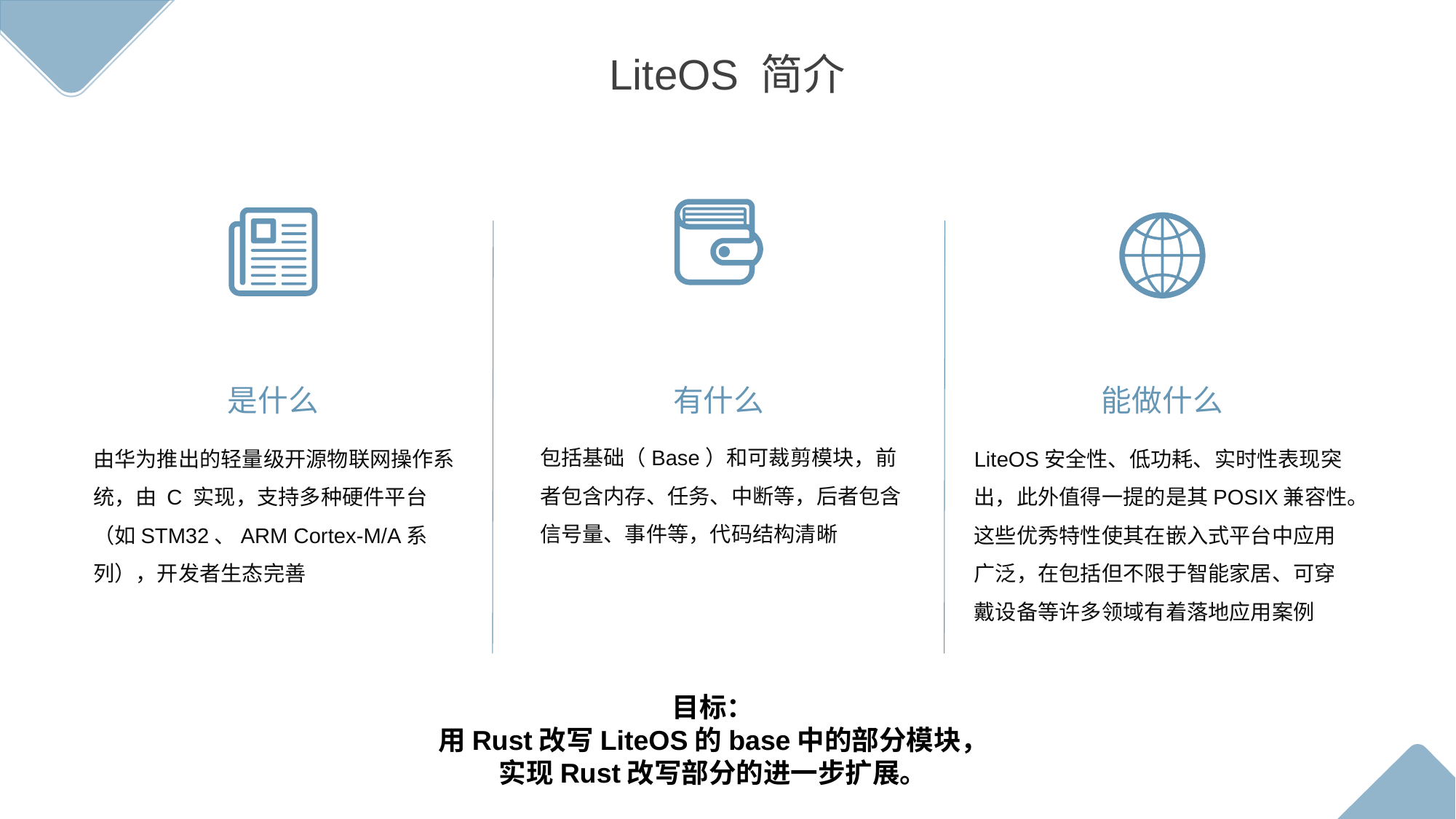

LiteOS 简介

有什么
能做什么
是什么
包括基础（Base）和可裁剪模块，前者包含内存、任务、中断等，后者包含信号量、事件等，代码结构清晰
由华为推出的轻量级开源物联网操作系统，由 C 实现，支持多种硬件平台（如STM32、ARM Cortex-M/A系列），开发者生态完善
LiteOS安全性、低功耗、实时性表现突出，此外值得一提的是其POSIX兼容性。这些优秀特性使其在嵌入式平台中应用广泛，在包括但不限于智能家居、可穿戴设备等许多领域有着落地应用案例
目标：
用Rust改写LiteOS的base中的部分模块，
实现Rust改写部分的进一步扩展。